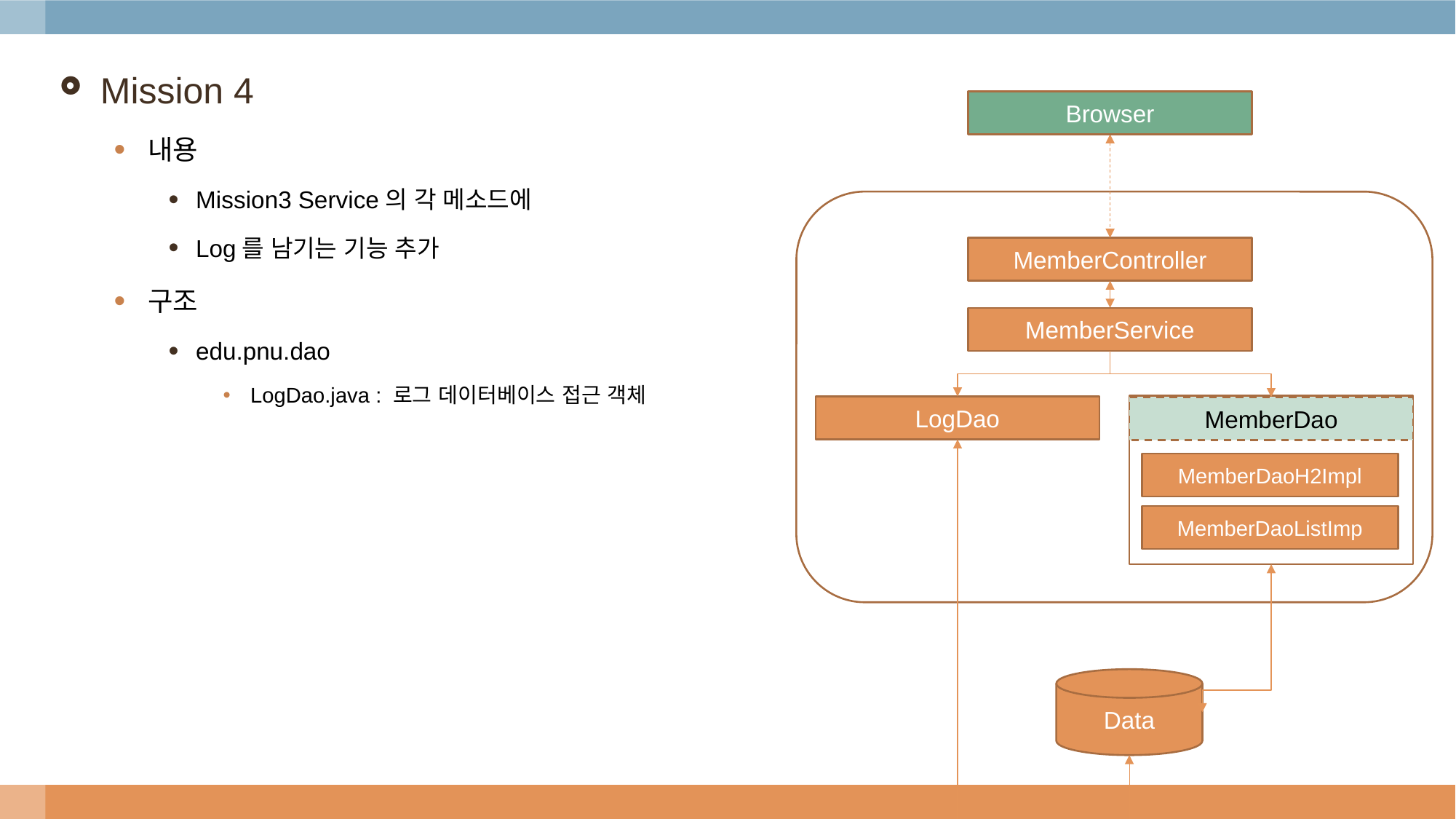

Mission 4
내용
Mission3 Service의 각 메소드에
Log를 남기는 기능 추가
구조
edu.pnu.dao
LogDao.java : 로그 데이터베이스 접근 객체
Browser

MemberController
MemberService

LogDao
MemberDao
MemberDaoH2Impl
MemberDaoListImp
Data